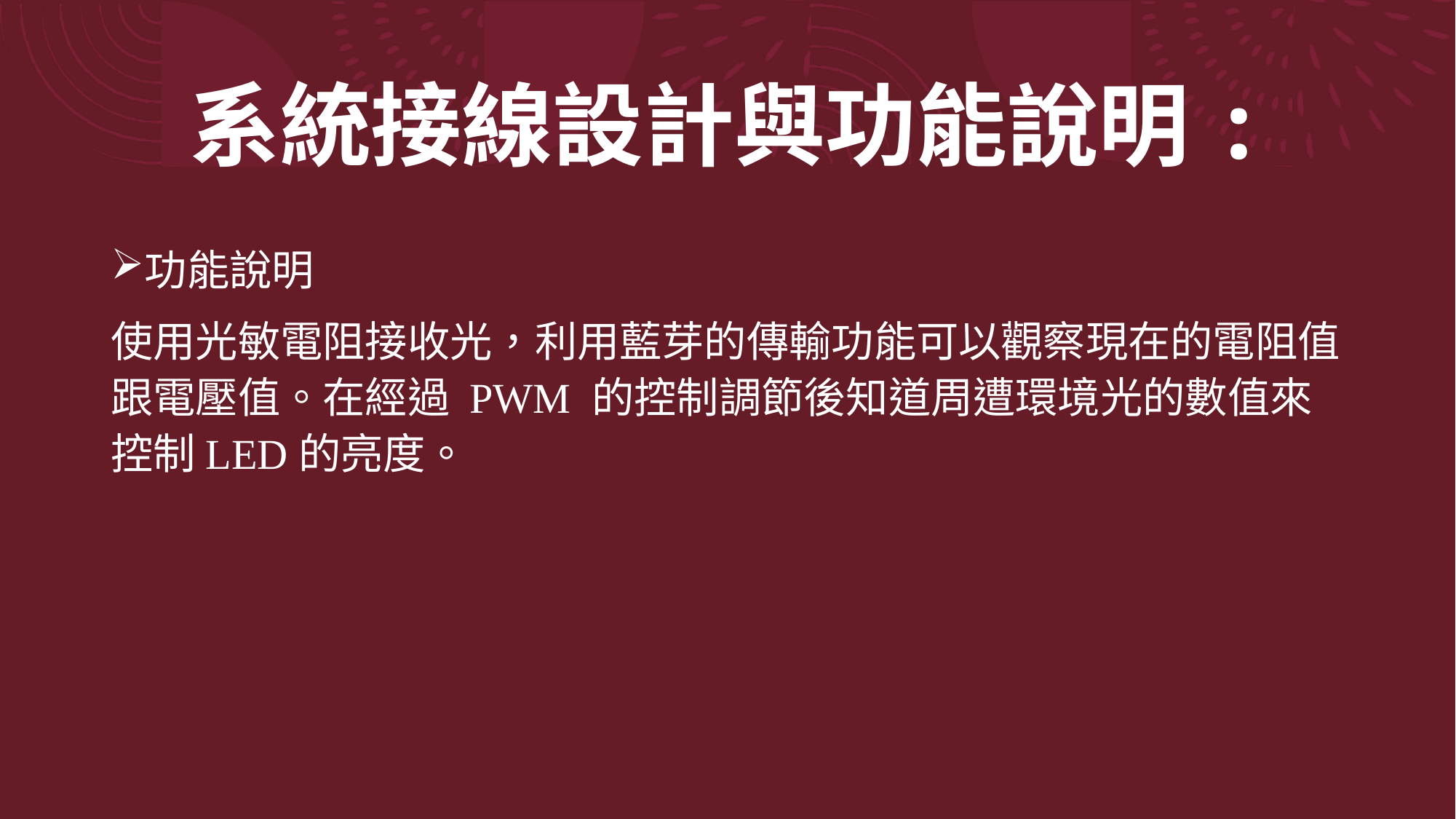

# 系統接線設計與功能說明:
功能說明
使用光敏電阻接收光，利用藍芽的傳輸功能可以觀察現在的電阻值跟電壓值。在經過 PWM 的控制調節後知道周遭環境光的數值來控制LED的亮度。